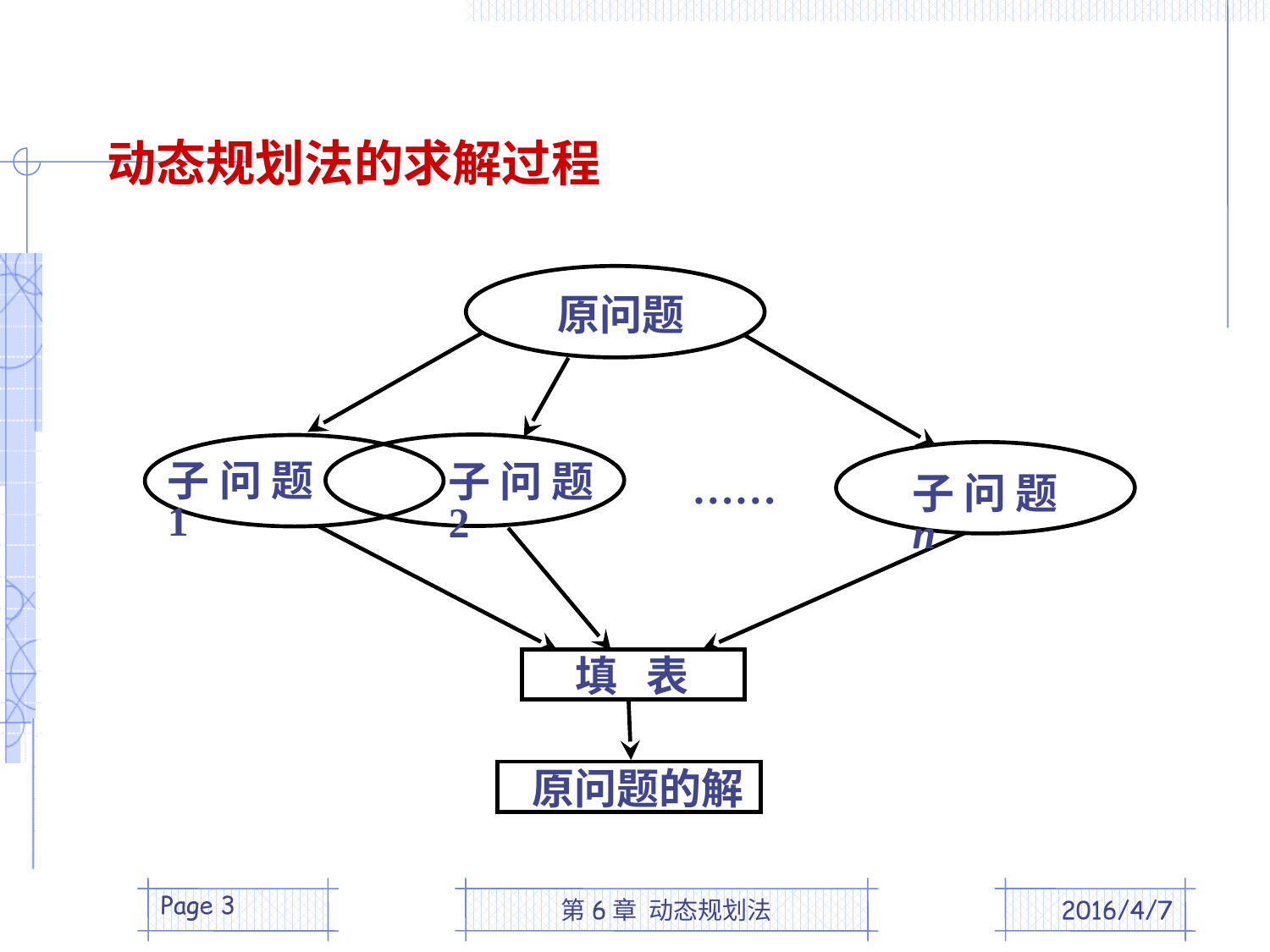

动态规划法的求解过程
    原问题

……
子问题1

子问题2

子问题n

    填   表

  原问题的解
Page 3
第6章  动态规划法
2016/4/7